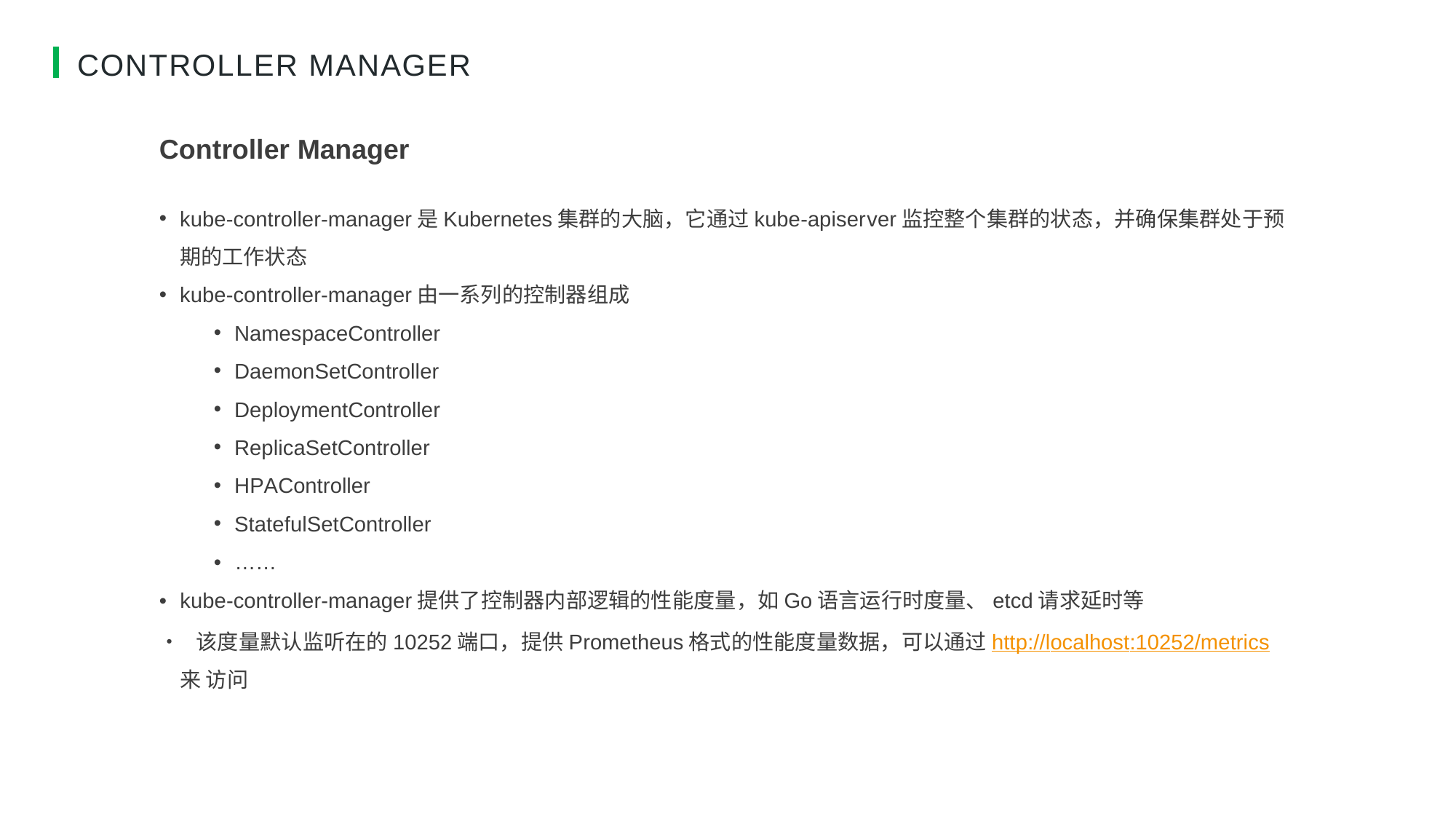

# CONTROLLER MANAGER

Controller Manager

kube-controller-manager是Kubernetes集群的大脑，它通过kube-apiserver监控整个集群的状态，并确保集群处于预 期的工作状态
kube-controller-manager由一系列的控制器组成
NamespaceController
DaemonSetController
DeploymentController
ReplicaSetController
HPAController
StatefulSetController
•  ……
•  kube-controller-manager提供了控制器内部逻辑的性能度量，如Go语言运行时度量、etcd请求延时等
•  该度量默认监听在的10252端口，提供Prometheus格式的性能度量数据，可以通过http://localhost:10252/metrics来 访问